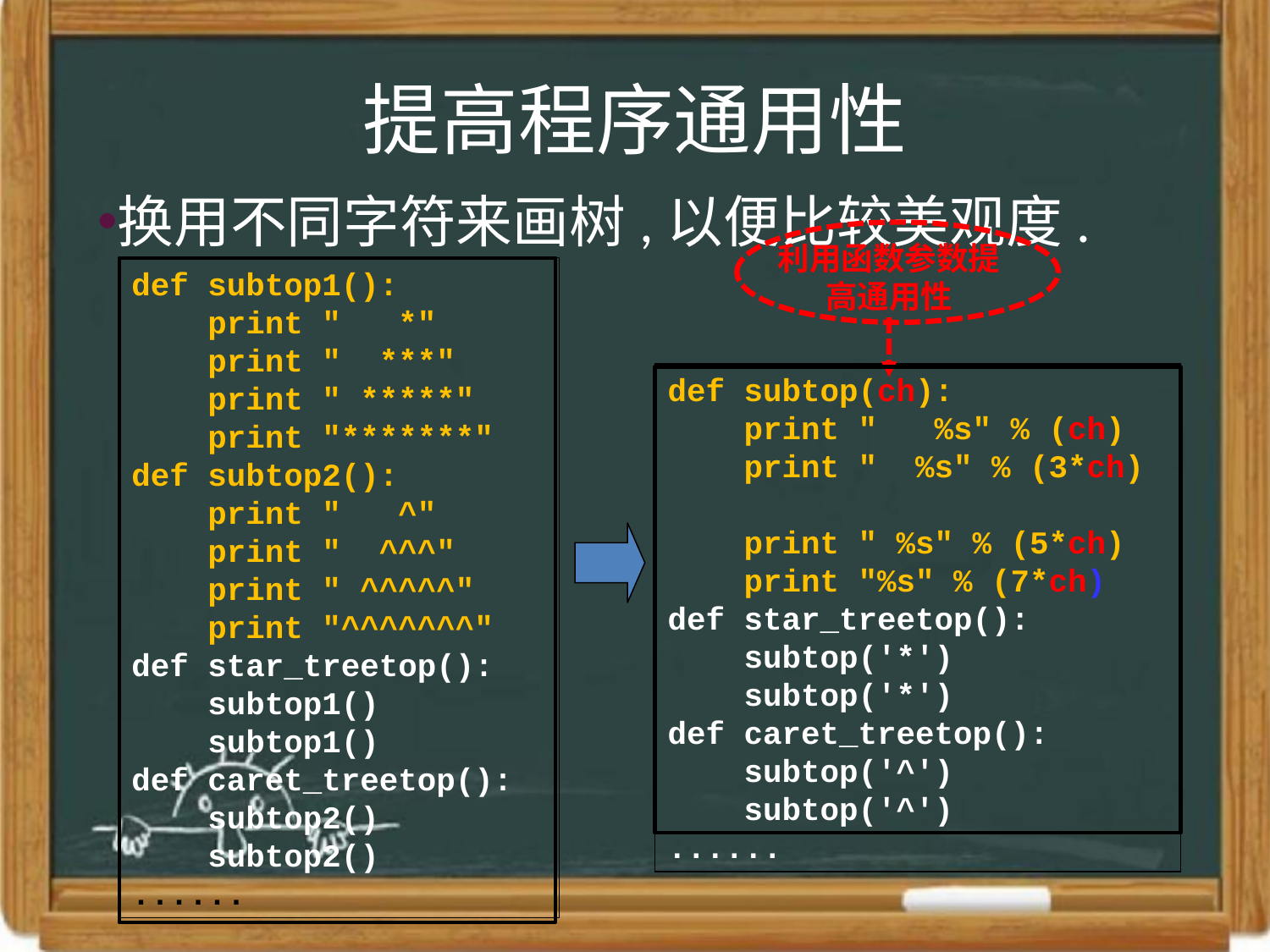

# 提高程序通用性
换用不同字符来画树,以便比较美观度.

利用函数参数提高通用性
def subtop1():
    print "   *"
    print "  ***"
    print " *****"
    print "*******"
def subtop2():
    print "   ^"
    print "  ^^^"
    print " ^^^^^"
    print "^^^^^^^"
def star_treetop():
    subtop1()
    subtop1()
def caret_treetop():
    subtop2()
    subtop2()
......

def subtop(ch):
    print "   %s" % (ch)
    print "  %s" % (3*ch)
    print " %s" % (5*ch)
    print "%s" % (7*ch)
def star_treetop():
    subtop('*')
    subtop('*')
def caret_treetop():
    subtop('^')
    subtop('^')
......